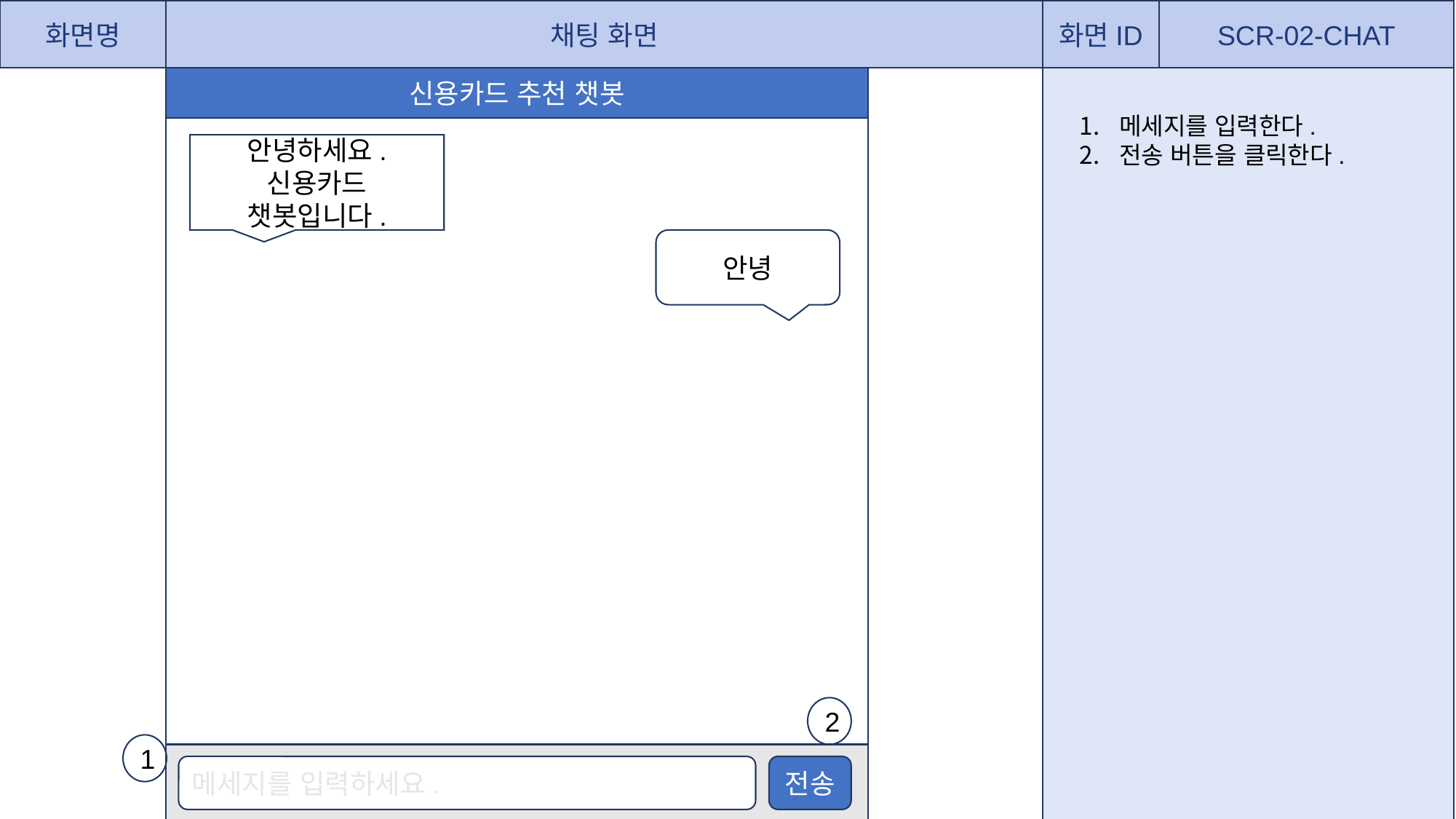

화면명
채팅 화면
화면ID

SCR-02-CHAT
신용카드 추천 챗봇
메세지를 입력한다.
전송 버튼을 클릭한다.

안녕하세요. 신용카드 챗봇입니다.
안녕
2
1

메세지를 입력하세요.
전송